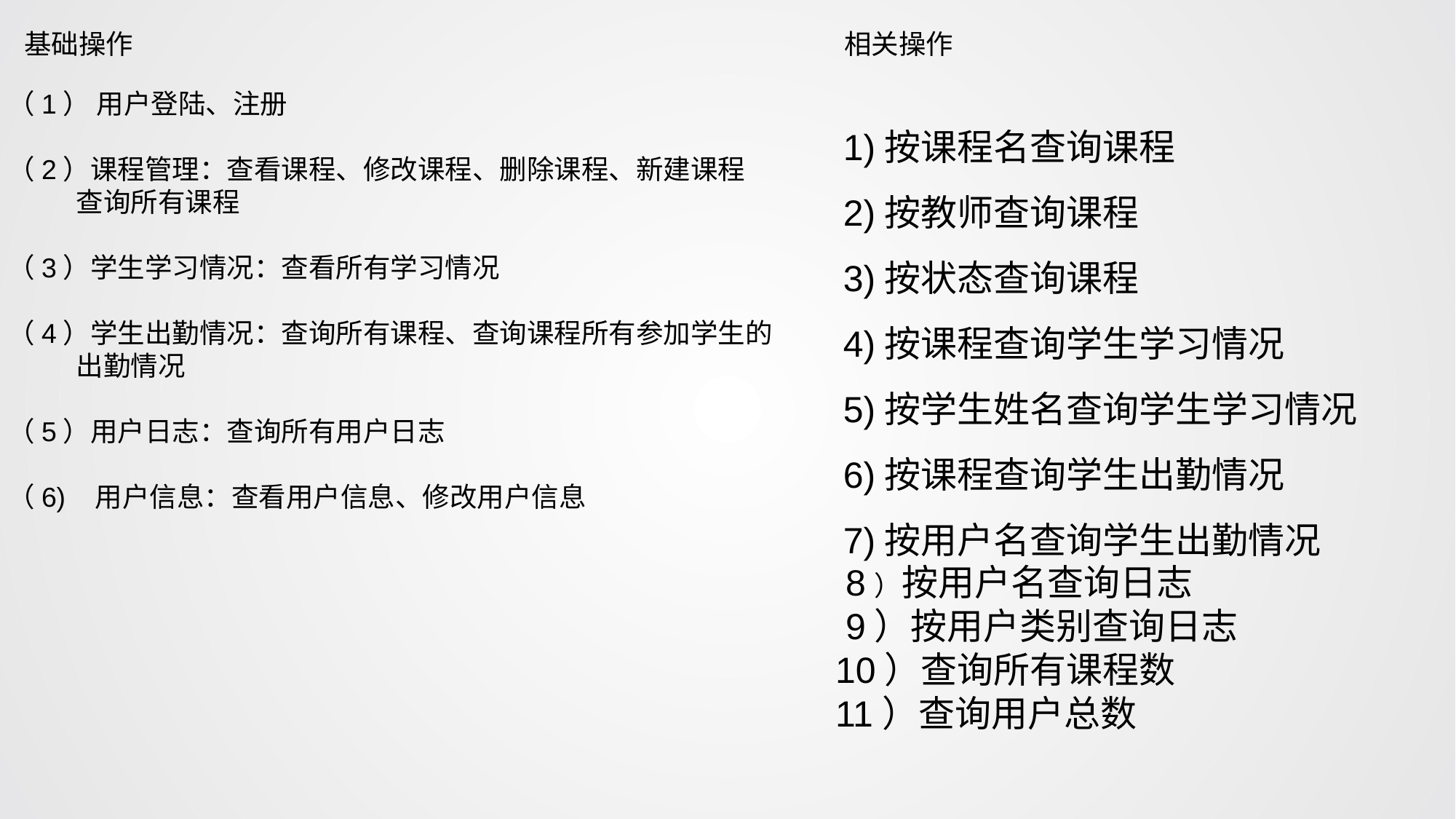

基础操作
相关操作
（1） 用户登陆、注册

（2）课程管理：查看课程、修改课程、删除课程、新建课程
          查询所有课程

（3）学生学习情况：查看所有学习情况

（4）学生出勤情况：查询所有课程、查询课程所有参加学生的
          出勤情况

（5）用户日志：查询所有用户日志

（6)   用户信息：查看用户信息、修改用户信息
按课程名查询课程
按教师查询课程
按状态查询课程
按课程查询学生学习情况
按学生姓名查询学生学习情况
按课程查询学生出勤情况
按用户名查询学生出勤情况
 8）按用户名查询日志
 9）按用户类别查询日志
10）查询所有课程数
11）查询用户总数